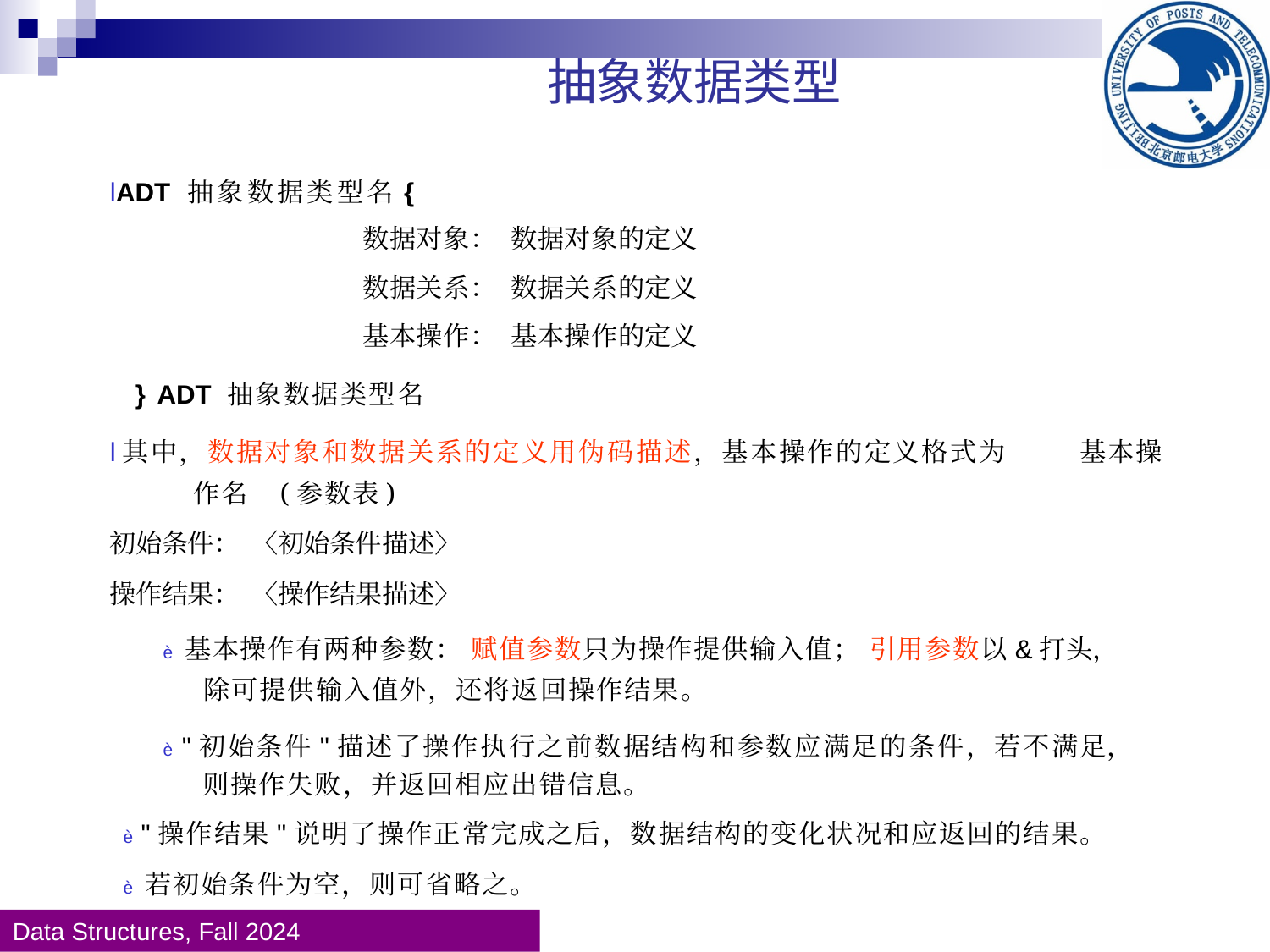

抽象数据类型

lADT 抽象数据类型名{
数据对象：  数据对象的定义
数据关系：  数据关系的定义
基本操作：  基本操作的定义
} ADT 抽象数据类型名
l其中，数据对象和数据关系的定义用伪码描述，基本操作的定义格式为           基本操作名   (参数表)
初始条件：  〈初始条件描述〉
操作结果：  〈操作结果描述〉
è 基本操作有两种参数： 赋值参数只为操作提供输入值； 引用参数以&打头，   除可提供输入值外，还将返回操作结果。
è "初始条件"描述了操作执行之前数据结构和参数应满足的条件，若不满足，   则操作失败，并返回相应出错信息。
è "操作结果"说明了操作正常完成之后，数据结构的变化状况和应返回的结果。

è 若初始条件为空，则可省略之。